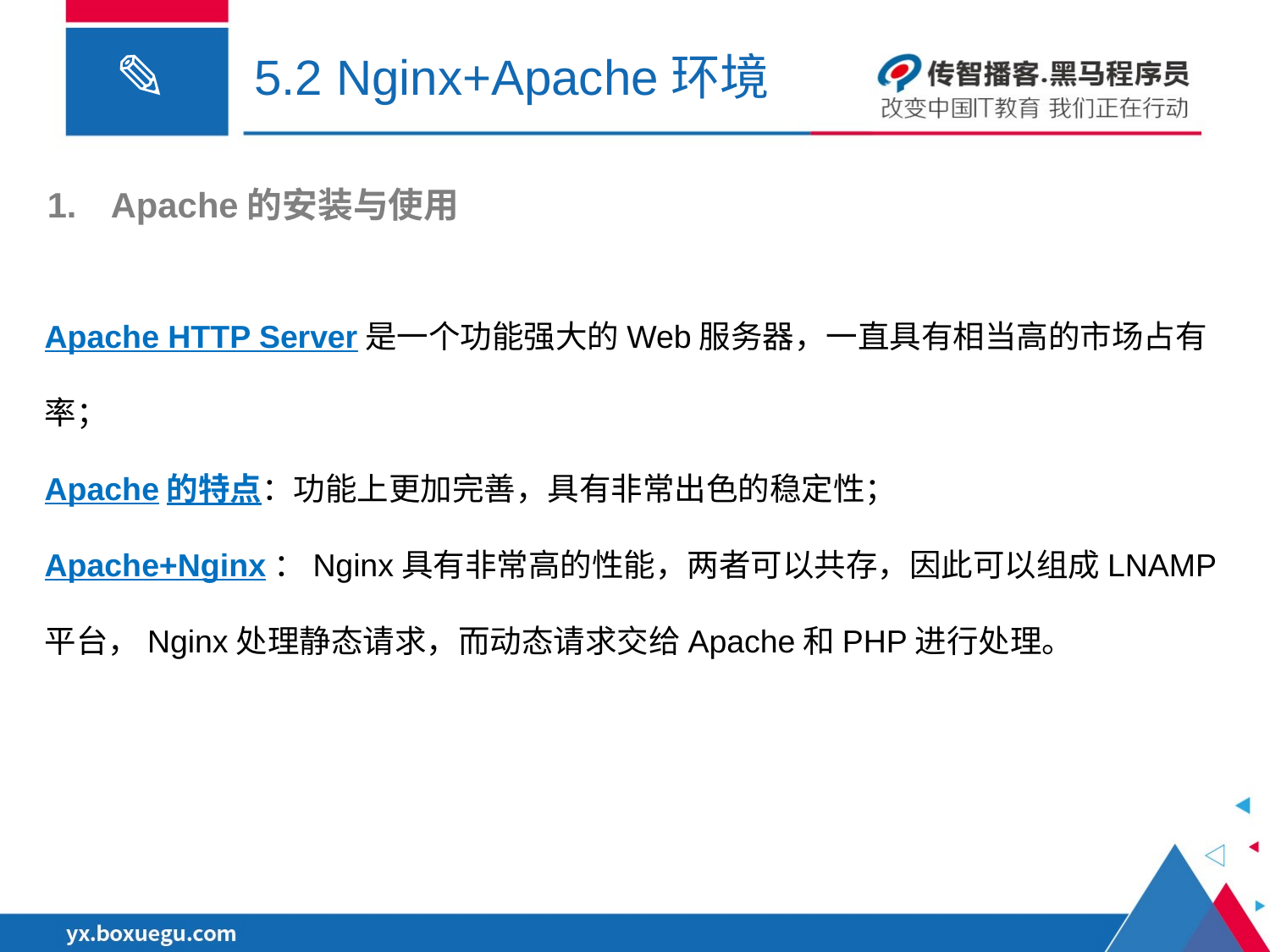

# 5.2 Nginx+Apache环境
Apache的安装与使用
Apache HTTP Server是一个功能强大的Web服务器，一直具有相当高的市场占有率；
Apache的特点：功能上更加完善，具有非常出色的稳定性；
Apache+Nginx：Nginx具有非常高的性能，两者可以共存，因此可以组成LNAMP平台，Nginx处理静态请求，而动态请求交给Apache和PHP进行处理。